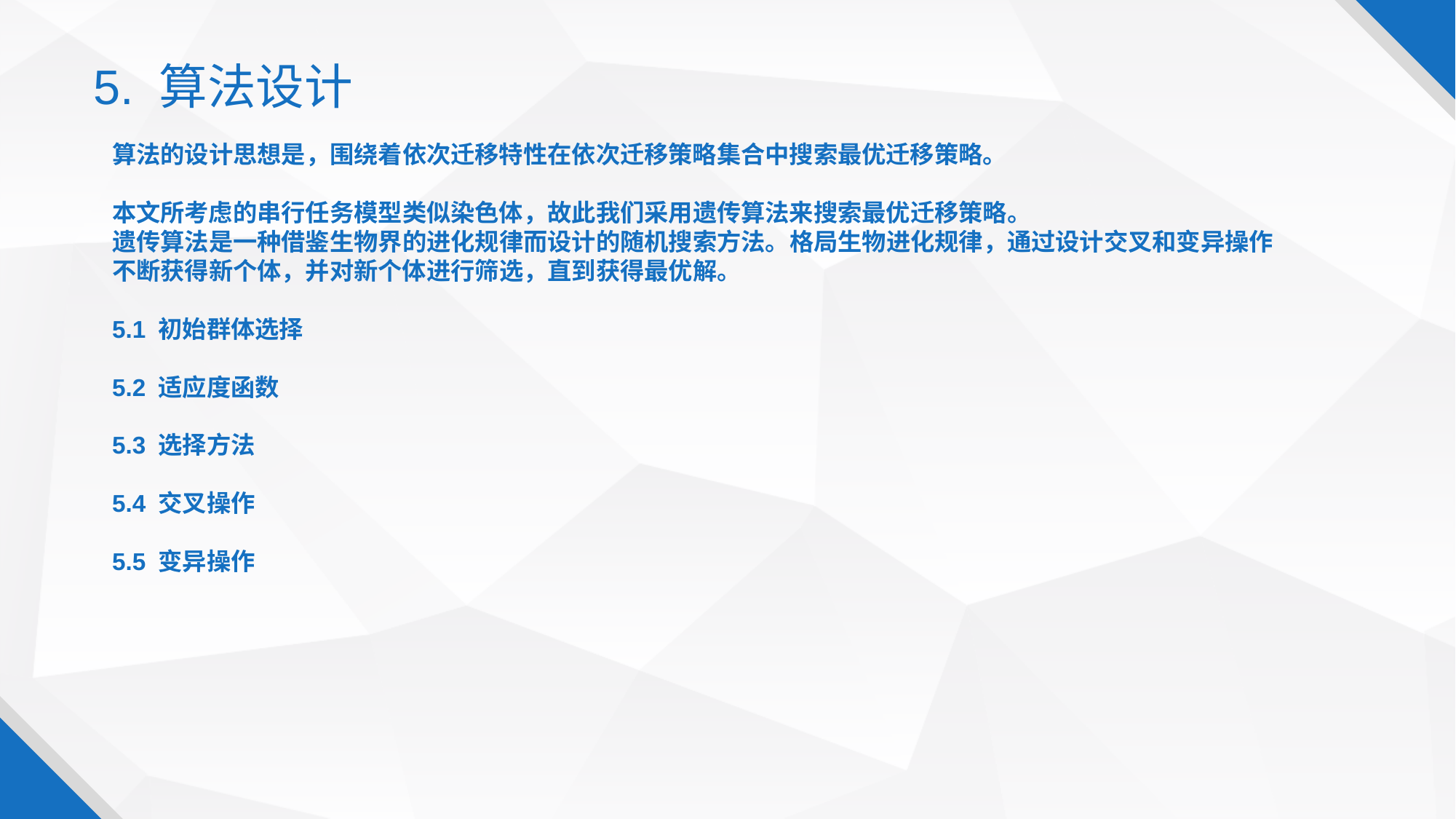

5. 算法设计
算法的设计思想是，围绕着依次迁移特性在依次迁移策略集合中搜索最优迁移策略。

本文所考虑的串行任务模型类似染色体，故此我们采用遗传算法来搜索最优迁移策略。
遗传算法是一种借鉴生物界的进化规律而设计的随机搜索方法。格局生物进化规律，通过设计交叉和变异操作不断获得新个体，并对新个体进行筛选，直到获得最优解。

5.1 初始群体选择

5.2 适应度函数

5.3 选择方法

5.4 交叉操作

5.5 变异操作